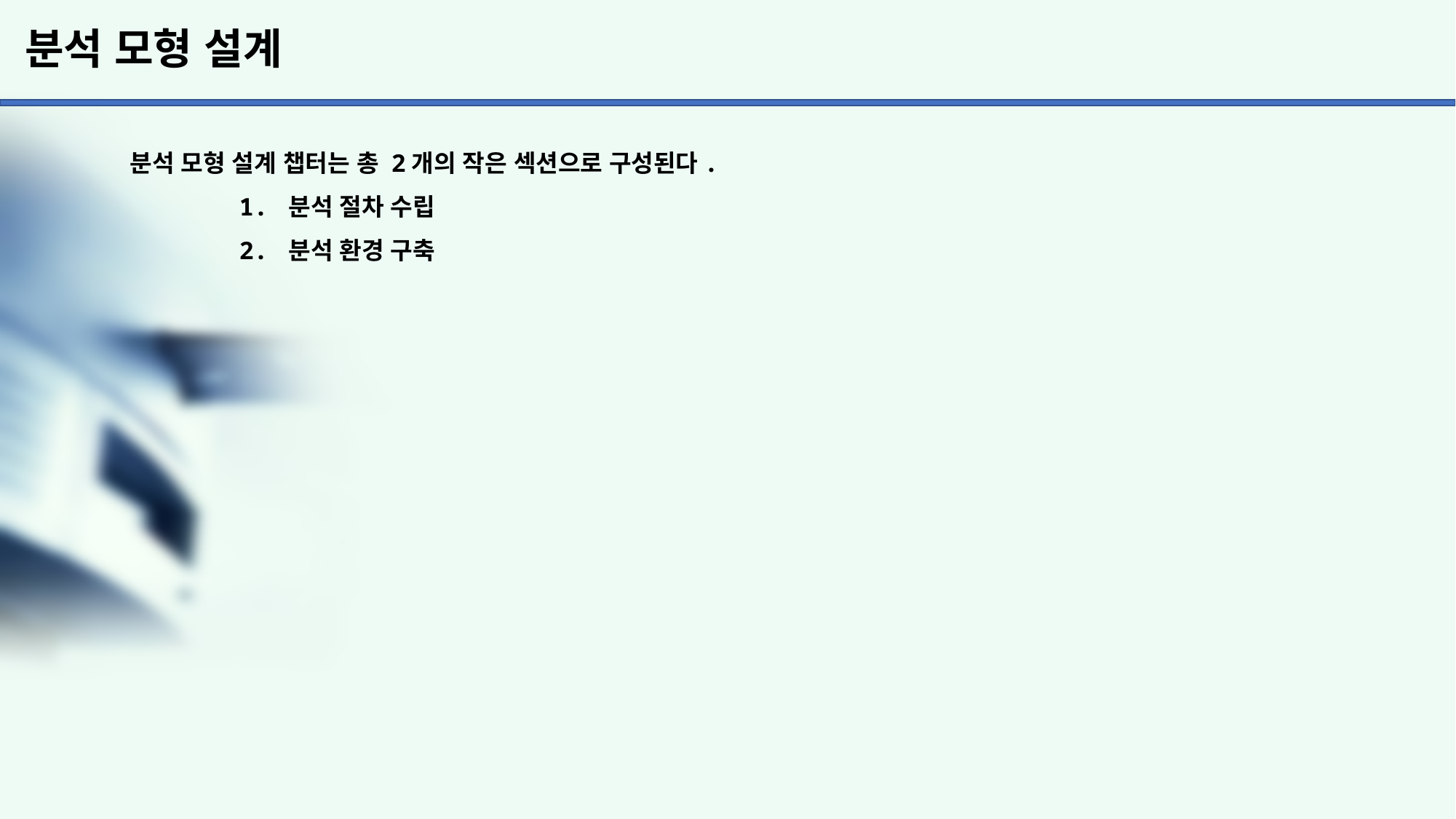

# 분석 모형 설계
분석 모형 설계 챕터는 총 2개의 작은 섹션으로 구성된다.
	1. 분석 절차 수립
 	2. 분석 환경 구축